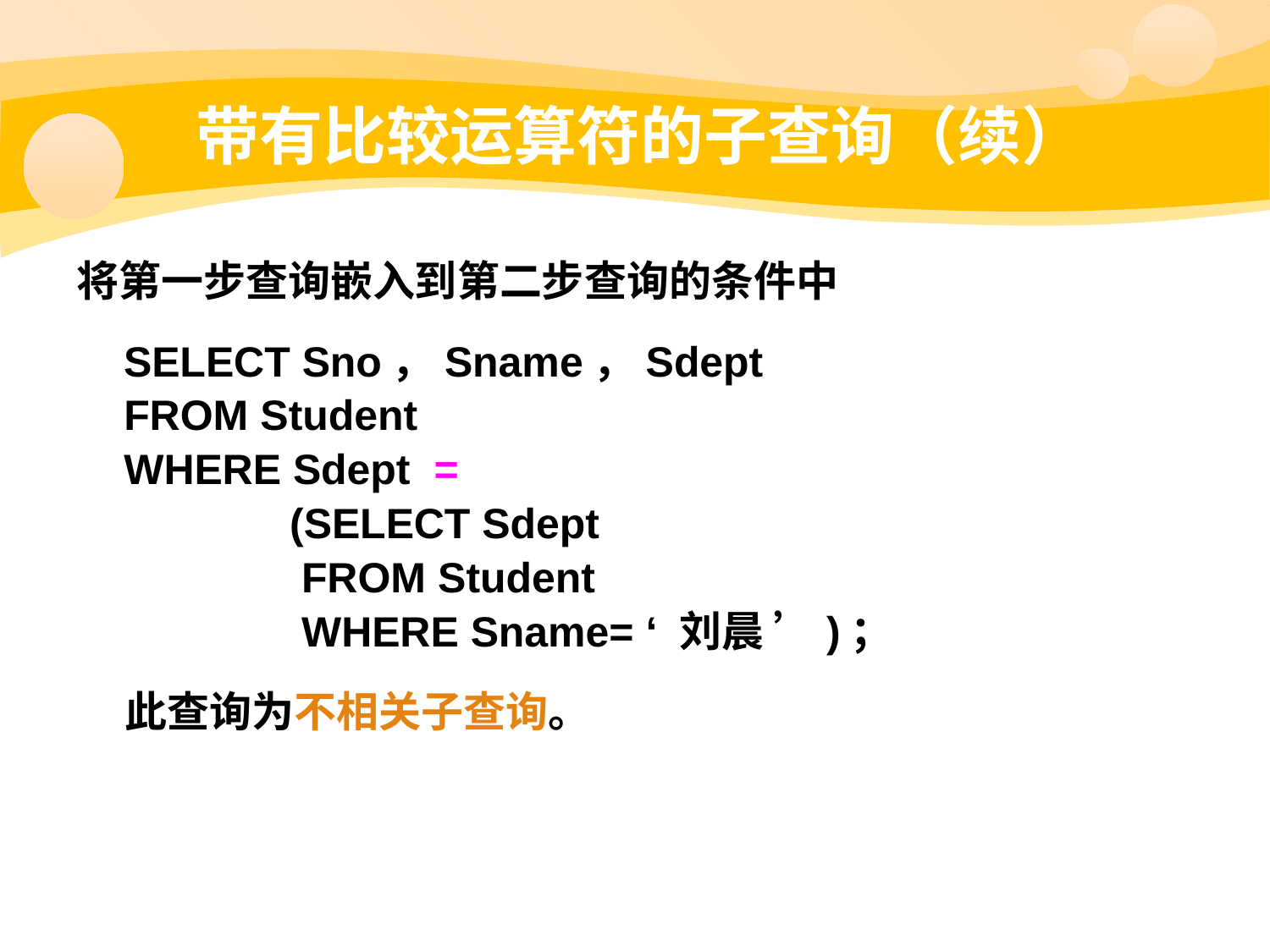

# 带有比较运算符的子查询（续）
将第一步查询嵌入到第二步查询的条件中
    SELECT Sno，Sname，Sdept
    	FROM Student
   	WHERE Sdept  =
                  (SELECT Sdept
                   FROM Student
                   WHERE Sname= ‘ 刘晨 ’)；
    此查询为不相关子查询。